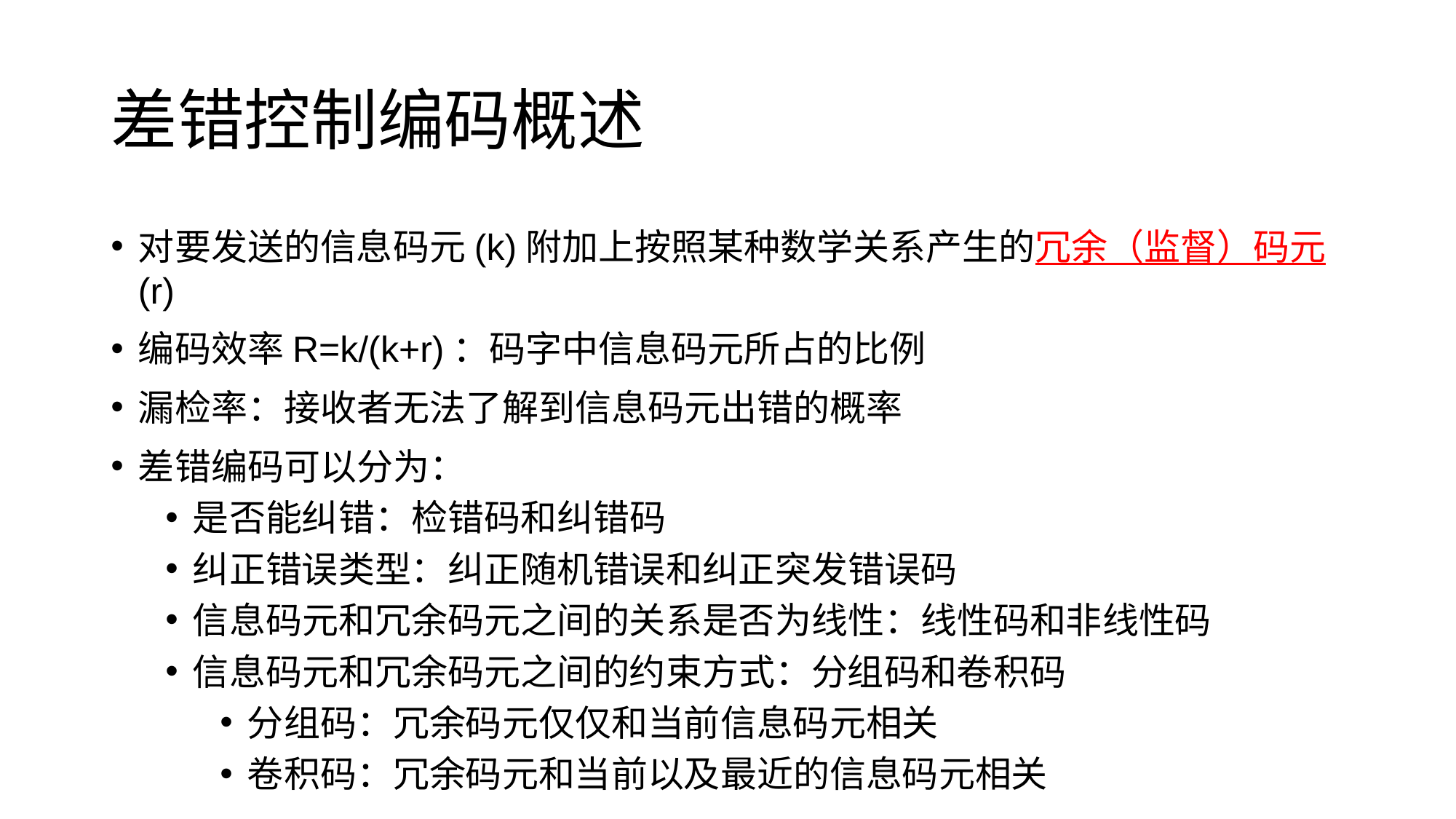

# 差错控制编码概述
对要发送的信息码元(k)附加上按照某种数学关系产生的冗余（监督）码元(r)
编码效率R=k/(k+r)：码字中信息码元所占的比例
漏检率：接收者无法了解到信息码元出错的概率
差错编码可以分为：
是否能纠错：检错码和纠错码
纠正错误类型：纠正随机错误和纠正突发错误码
信息码元和冗余码元之间的关系是否为线性：线性码和非线性码
信息码元和冗余码元之间的约束方式：分组码和卷积码
分组码：冗余码元仅仅和当前信息码元相关
卷积码：冗余码元和当前以及最近的信息码元相关